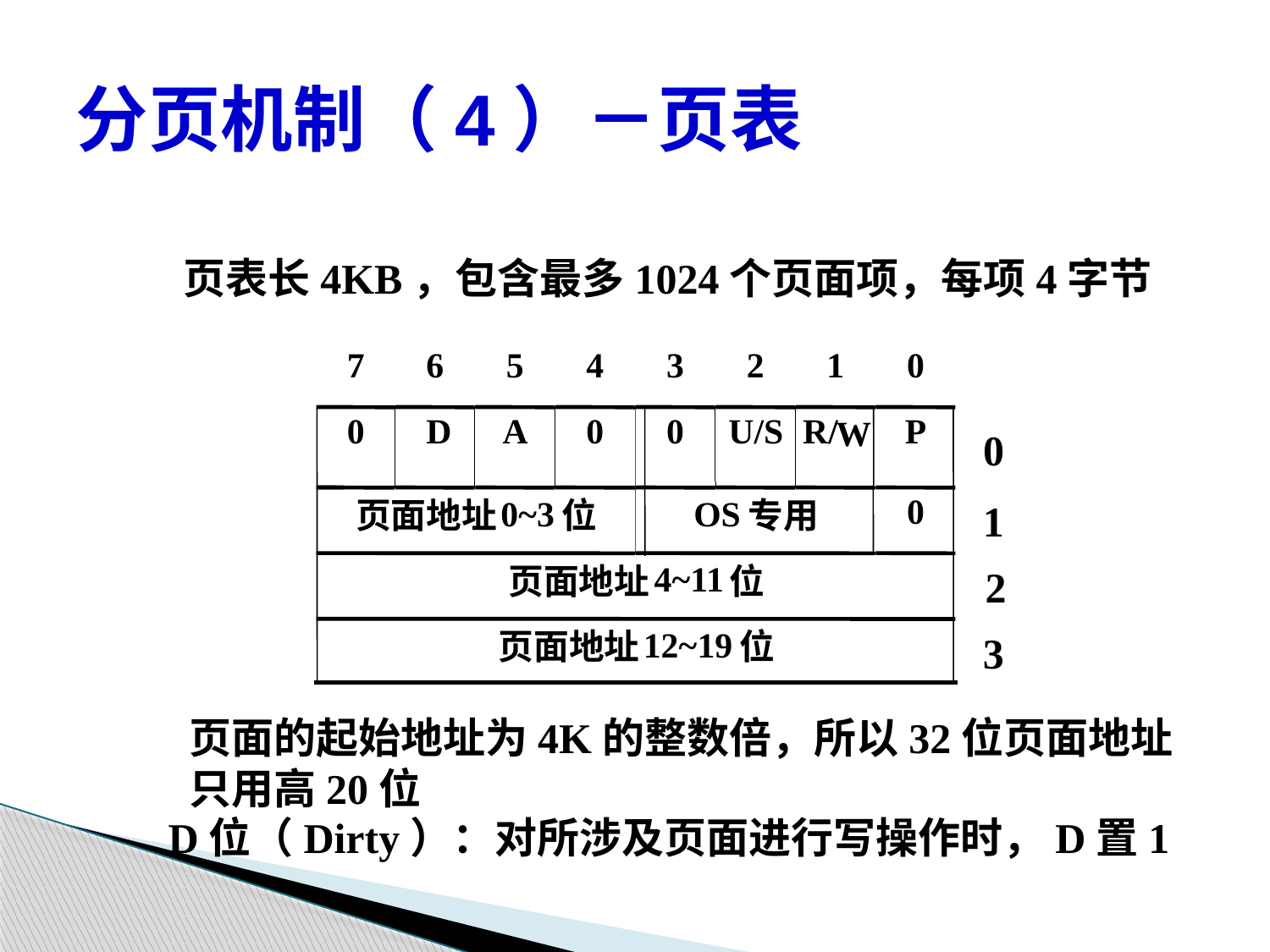

# 分页机制（4）－页表
页表长4KB，包含最多1024个页面项，每项4字节
7
6
5
4
3
2
1
0

0
D
A
0
0
U/S
R/
P
W
0

1

0
0~3
OS
页面地址
位
专用

2
4~11
页面地址
位

3
12~19
页面地址
位

页面的起始地址为4K的整数倍，所以32位页面地址只用高20位
D位（Dirty）：对所涉及页面进行写操作时，D置1